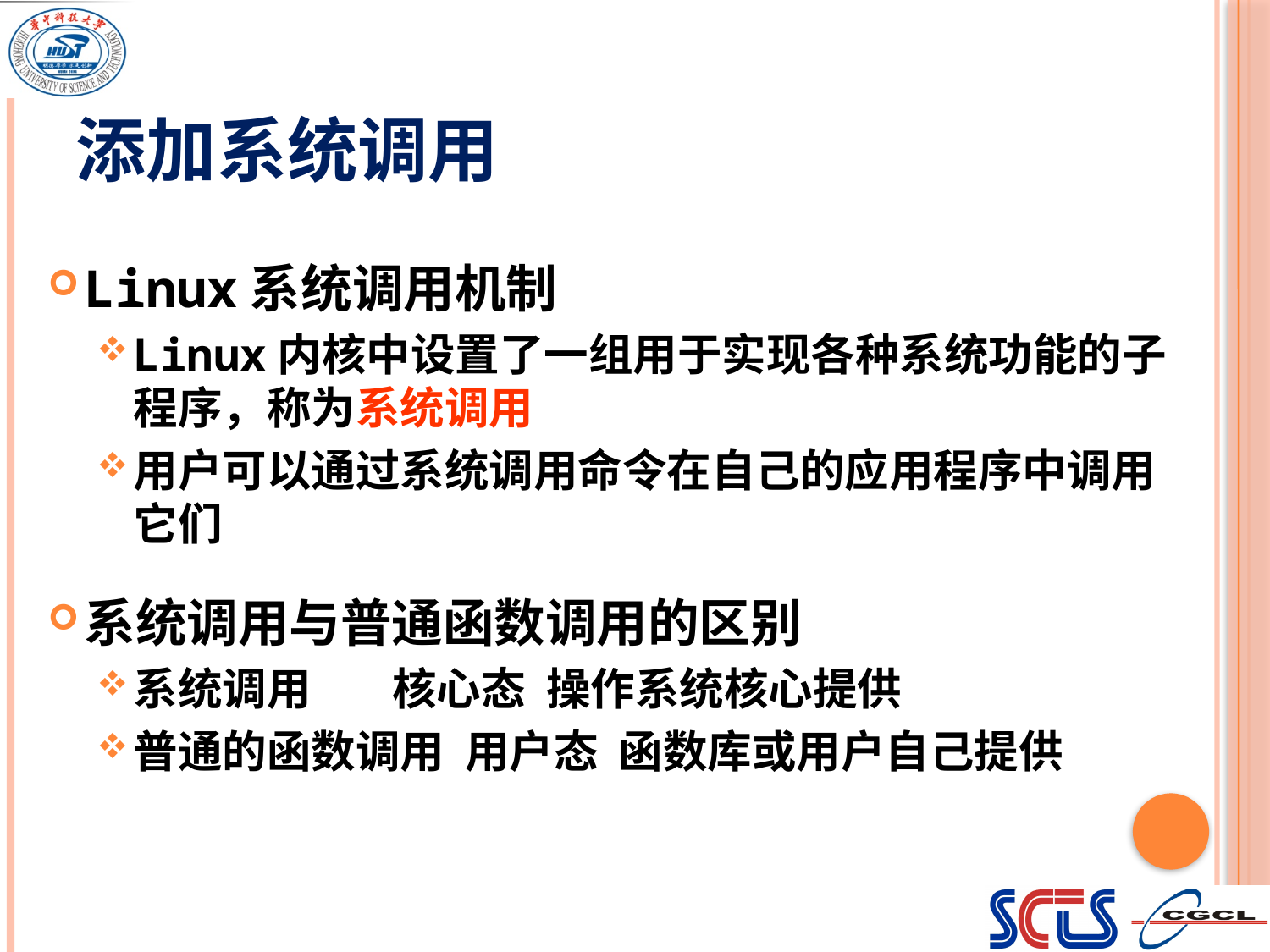

# 添加系统调用
Linux系统调用机制
Linux内核中设置了一组用于实现各种系统功能的子程序，称为系统调用
用户可以通过系统调用命令在自己的应用程序中调用它们

系统调用与普通函数调用的区别
系统调用        核心态  操作系统核心提供
普通的函数调用  用户态  函数库或用户自己提供
25